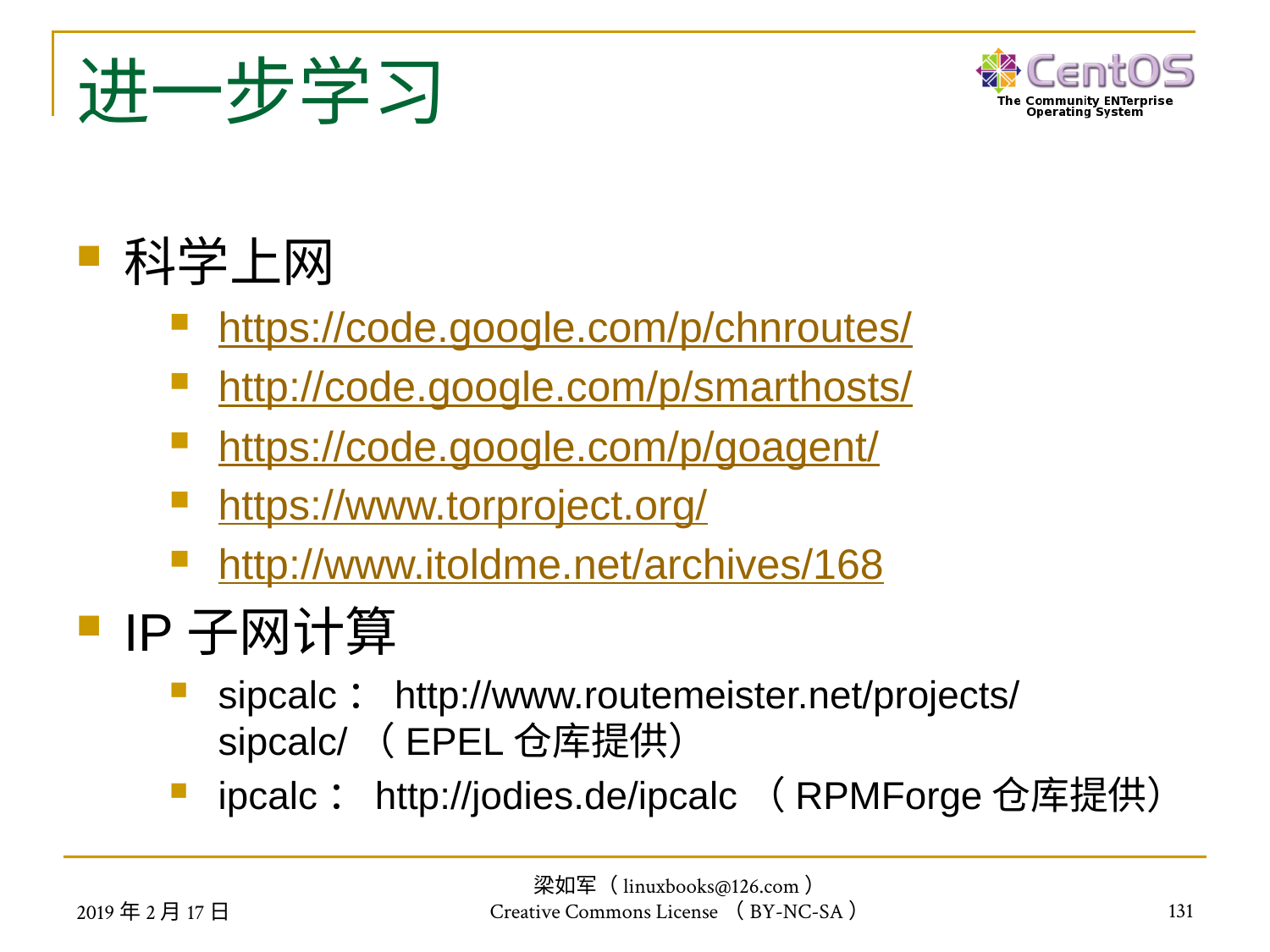

# 进一步学习
科学上网
https://code.google.com/p/chnroutes/
http://code.google.com/p/smarthosts/
https://code.google.com/p/goagent/
https://www.torproject.org/
http://www.itoldme.net/archives/168
IP子网计算
sipcalc：http://www.routemeister.net/projects/sipcalc/（EPEL仓库提供）
ipcalc：http://jodies.de/ipcalc（RPMForge仓库提供）
梁如军（linuxbooks@126.com）
Creative Commons License（BY-NC-SA）
2019年2月17日
131